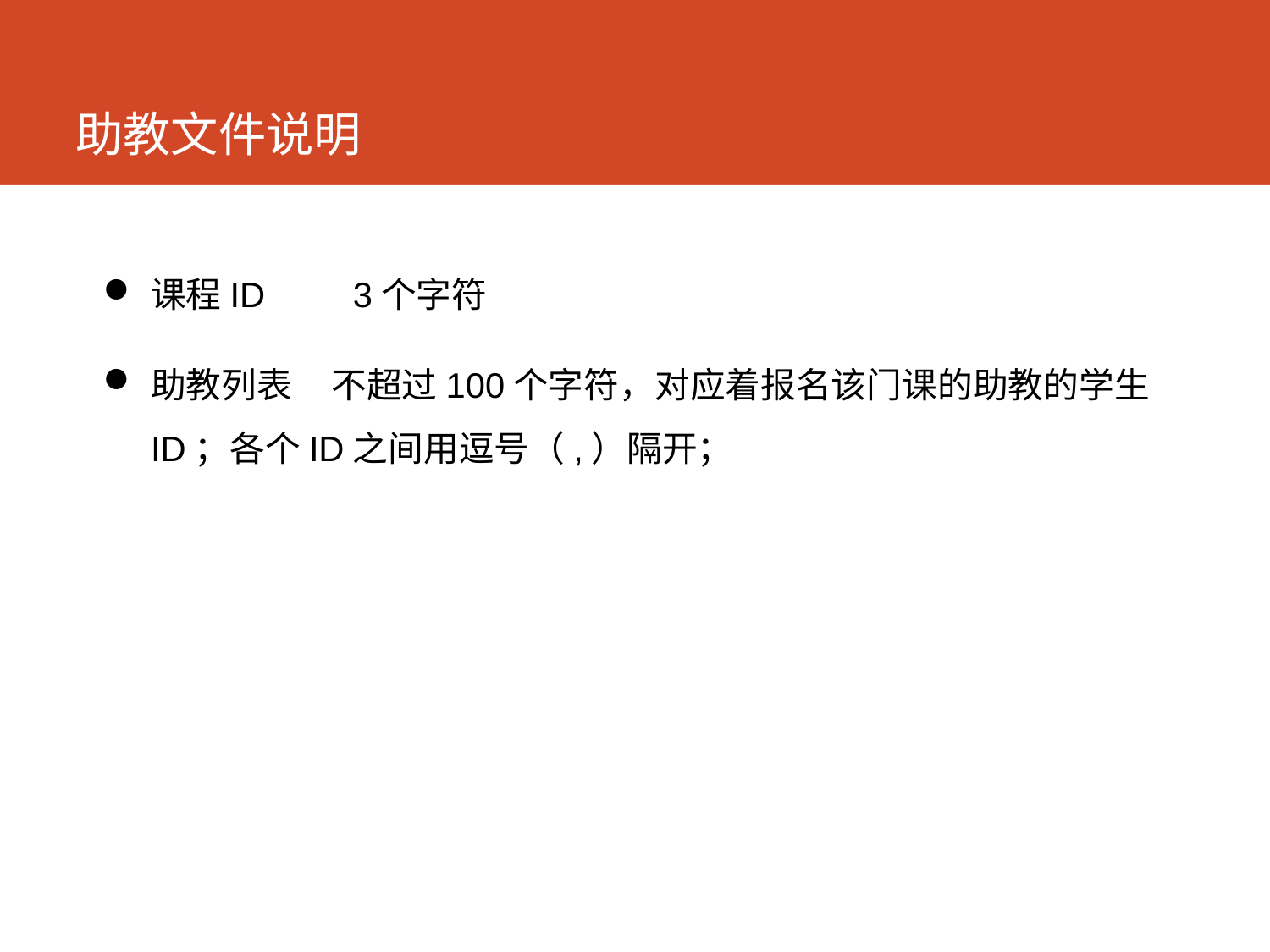

# 助教文件说明
课程ID         3个字符
助教列表     不超过100个字符，对应着报名该门课的助教的学生ID；各个ID之间用逗号（,）隔开；